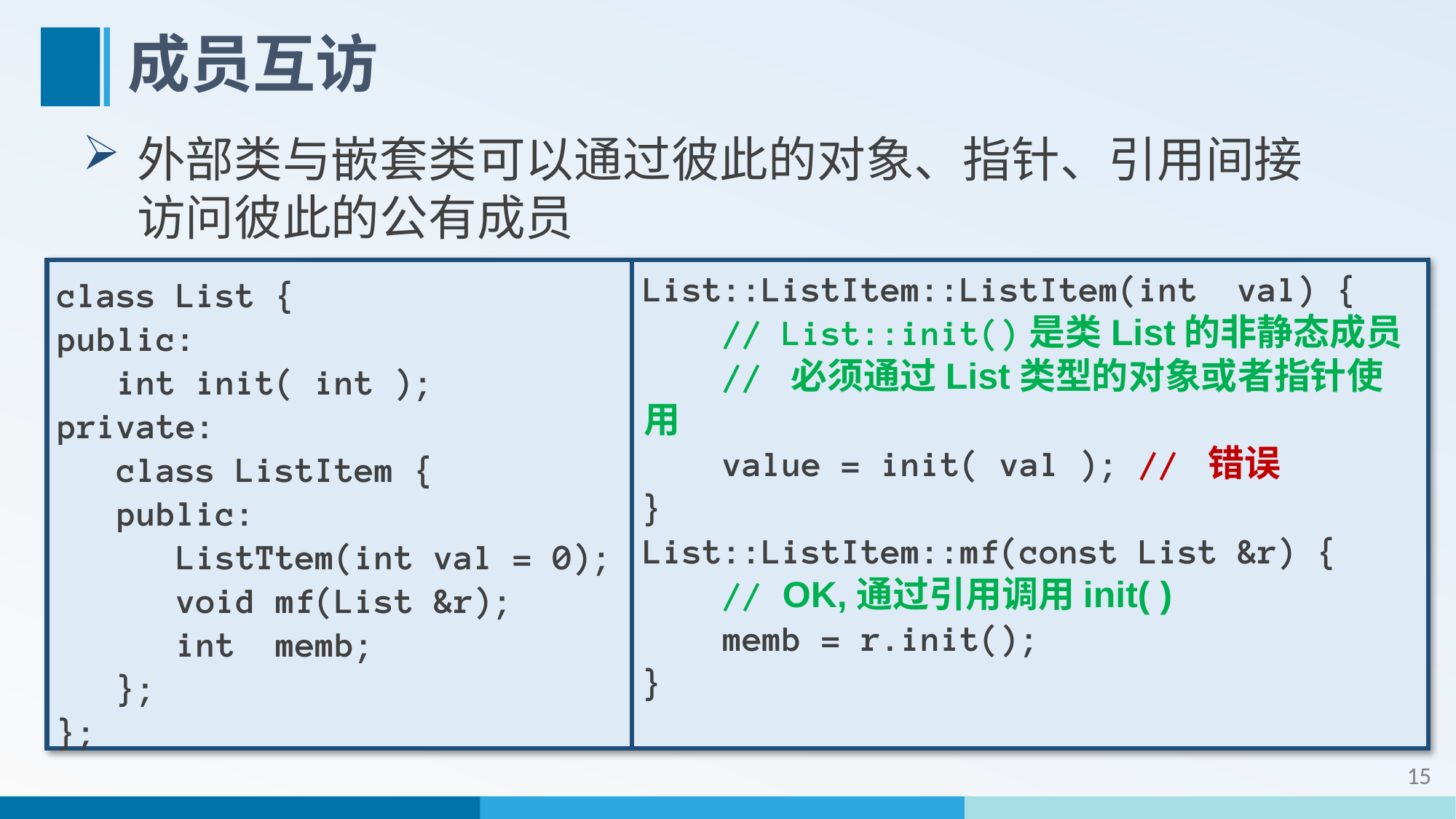

# 成员互访
外部类与嵌套类可以通过彼此的对象、指针、引用间接访问彼此的公有成员

List::ListItem::ListItem(int  val) {
    // List::init()是类List的非静态成员
    // 必须通过List类型的对象或者指针使用
    value = init( val ); // 错误
}
List::ListItem::mf(const List &r) {
    // OK,通过引用调用init( )
    memb = r.init();
}
class List {
public:
   int init( int );
private:
   class ListItem {
   public:
      ListTtem(int val = 0);
      void mf(List &r);
      int  memb;
   };
};